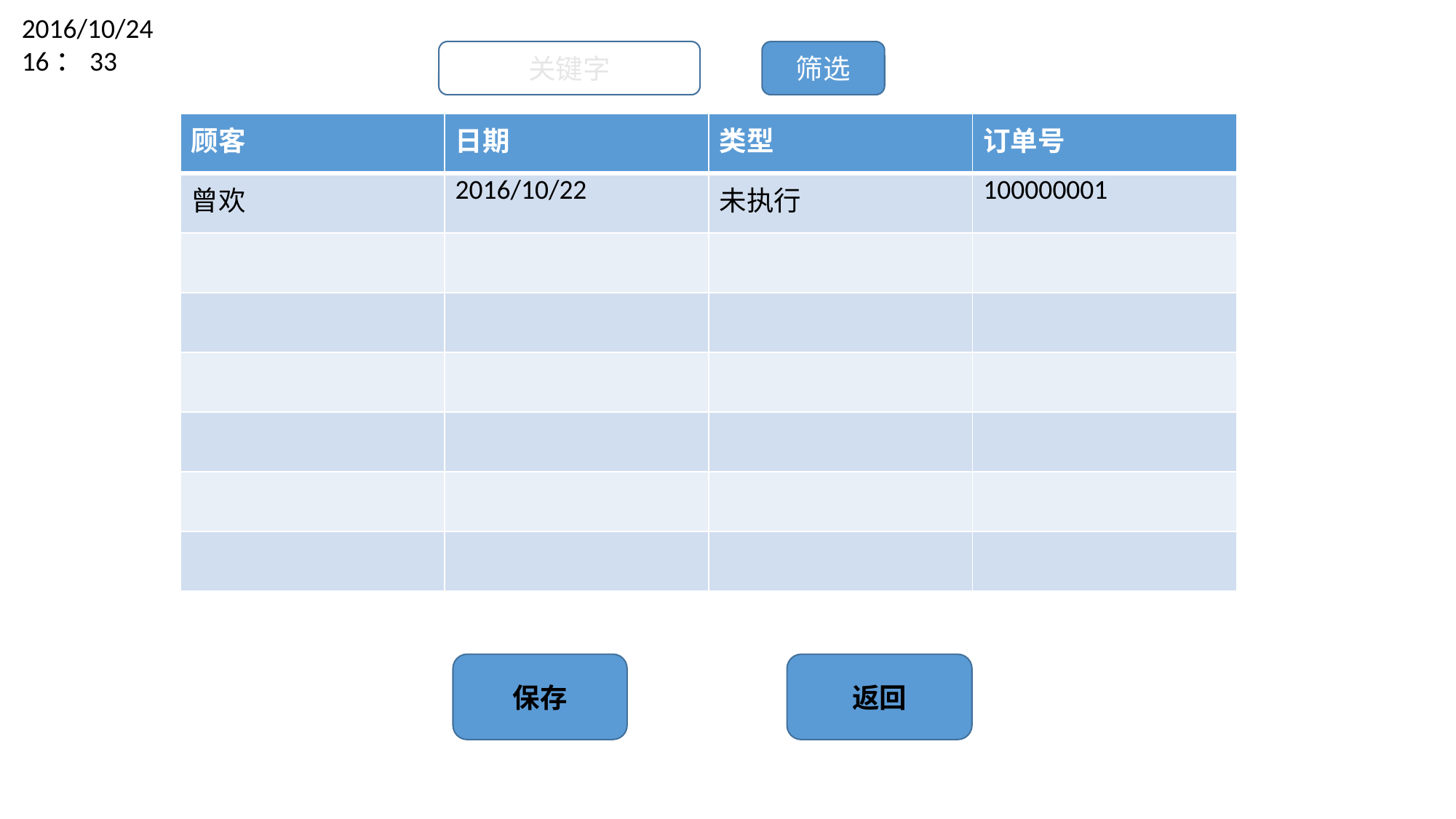

2016/10/24 16：33
关键字
筛选
| 顾客 | 日期 | 类型 | 订单号 |
| --- | --- | --- | --- |
| 曾欢 | 2016/10/22 | 未执行 | 100000001 |
|  |  |  |  |
|  |  |  |  |
|  |  |  |  |
|  |  |  |  |
|  |  |  |  |
|  |  |  |  |
保存
返回